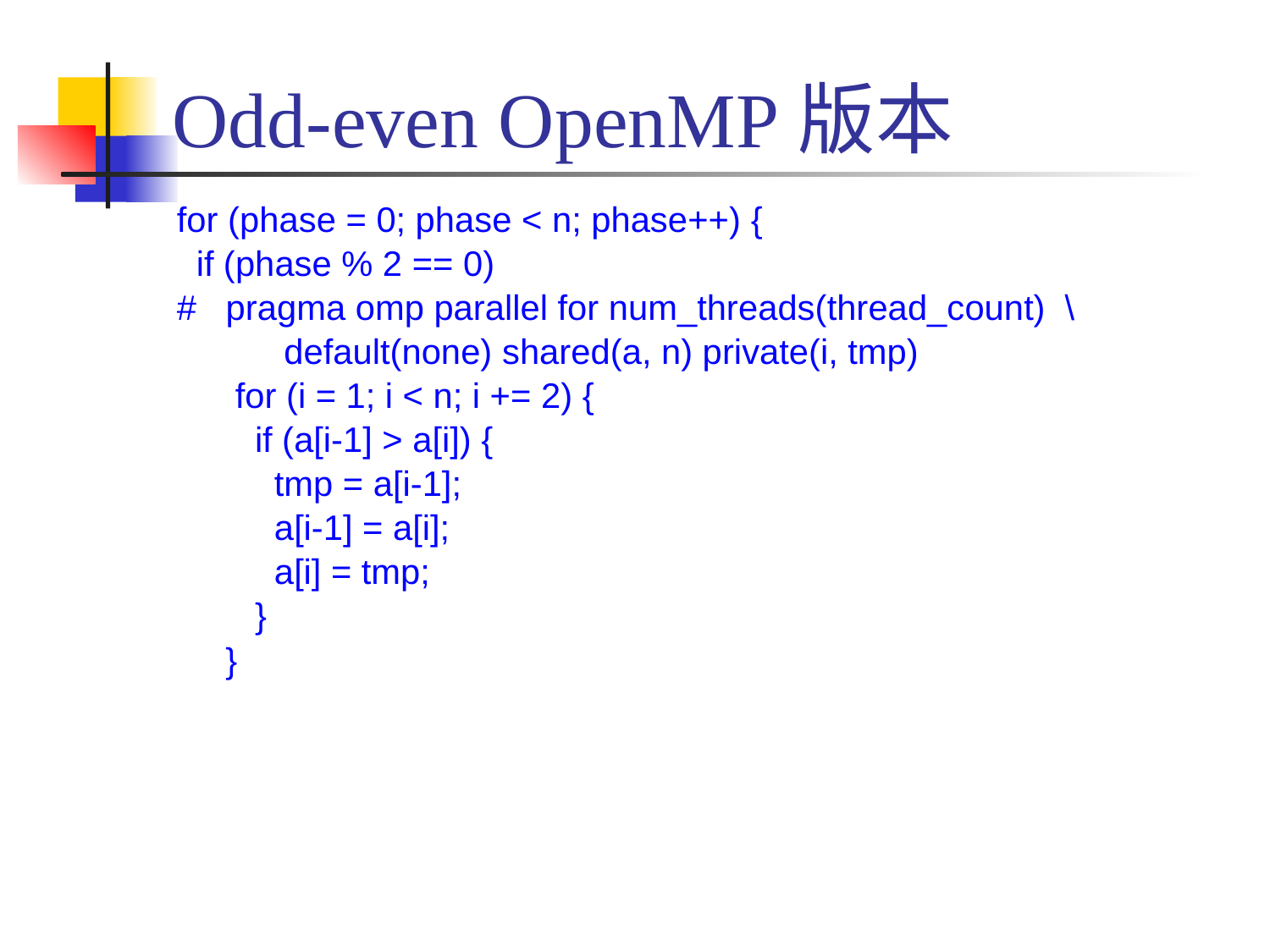

# Odd-even OpenMP版本
for (phase = 0; phase < n; phase++) {
  if (phase % 2 == 0)
#   pragma omp parallel for num_threads(thread_count)  \
           default(none) shared(a, n) private(i, tmp)
      for (i = 1; i < n; i += 2) {
        if (a[i-1] > a[i]) {
          tmp = a[i-1];
          a[i-1] = a[i];
          a[i] = tmp;
        }
     }